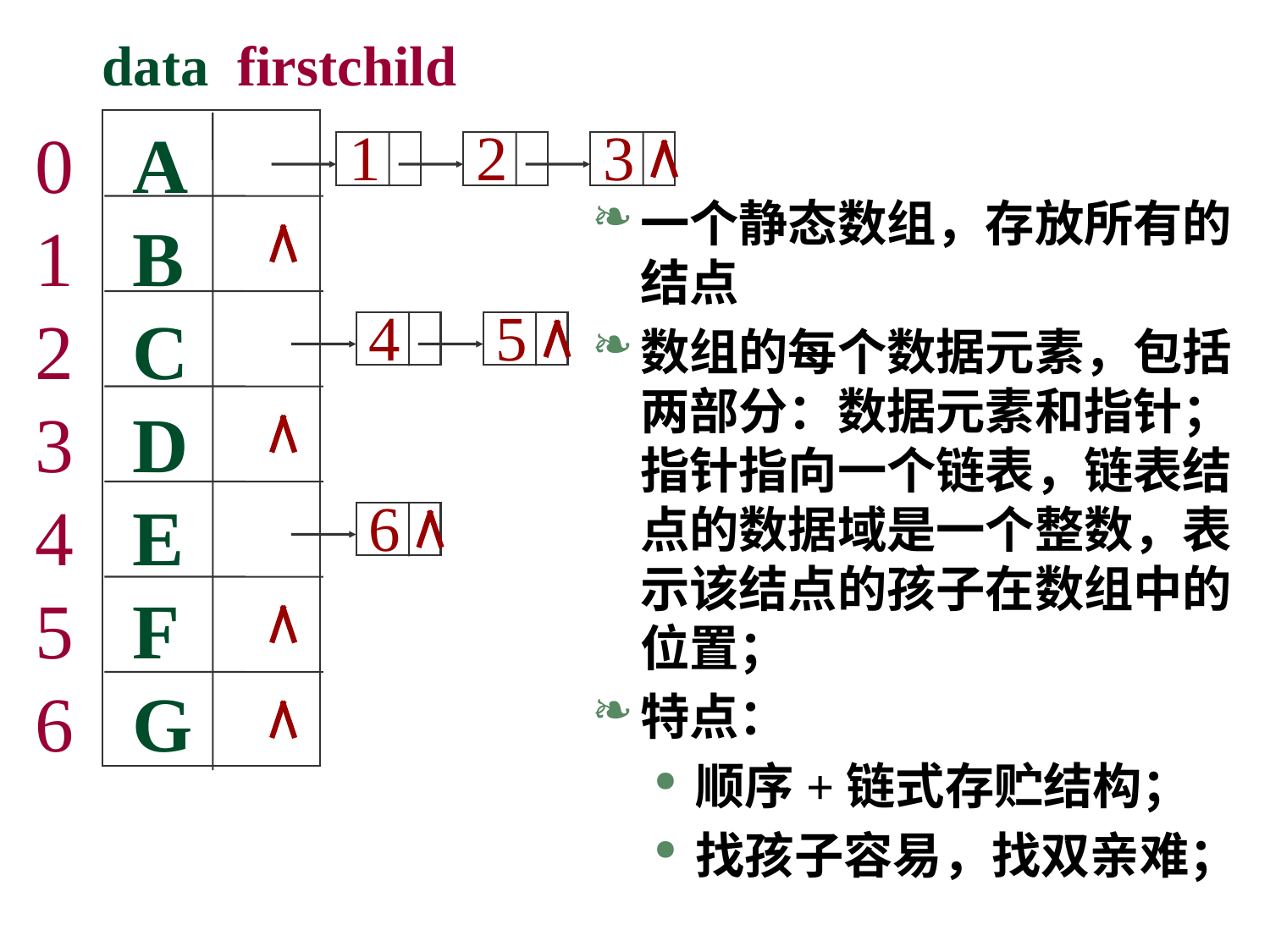

data  firstchild
0   A
1   B
2   C
3   D
4   E
5   F
6   G

  1      2      3

一个静态数组，存放所有的结点
数组的每个数据元素，包括两部分：数据元素和指针；指针指向一个链表，链表结点的数据域是一个整数，表示该结点的孩子在数组中的位置；
特点：
顺序+链式存贮结构；
找孩子容易，找双亲难；

4      5

6